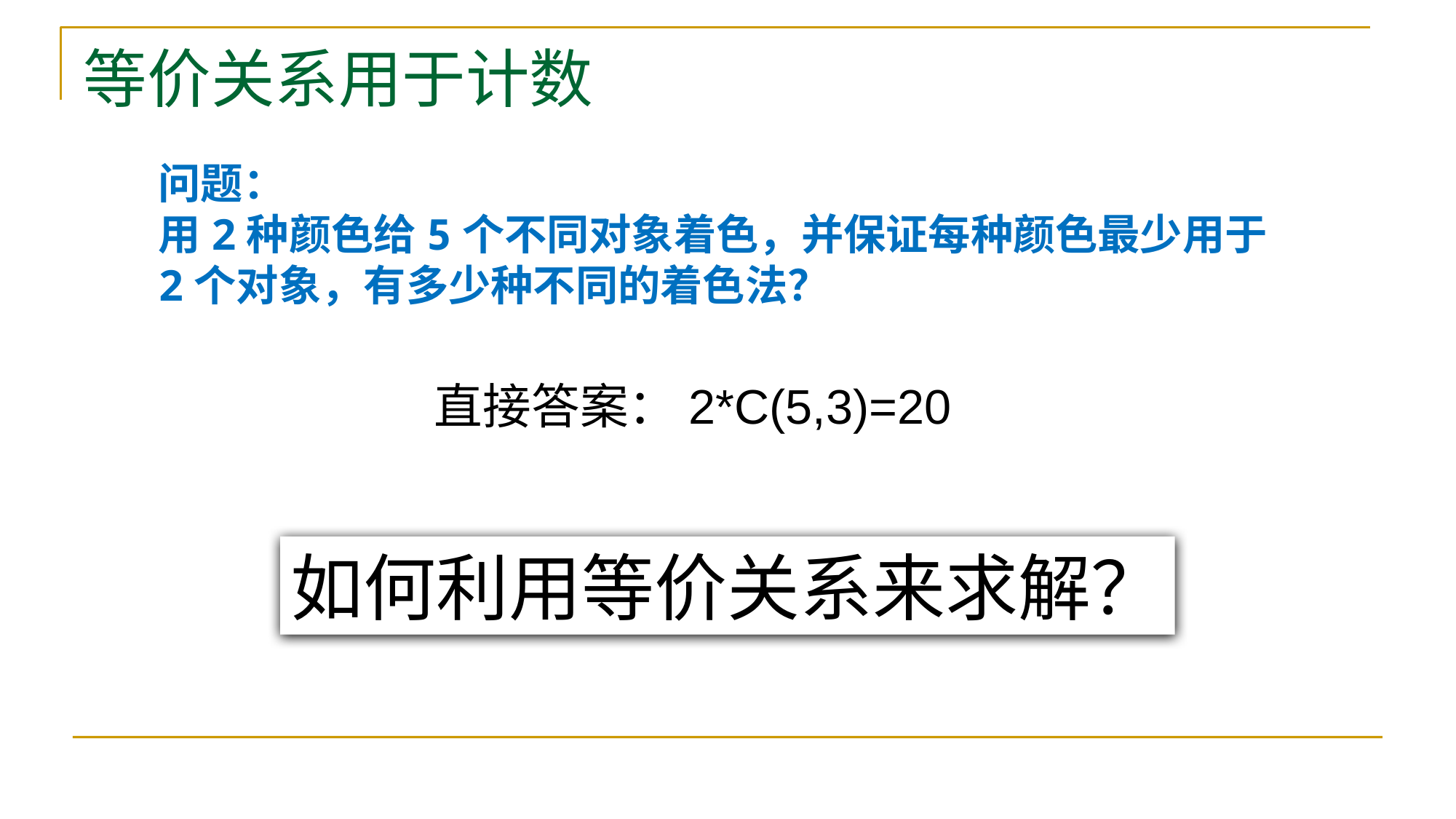

# 等价关系用于计数
问题：
用2种颜色给5个不同对象着色，并保证每种颜色最少用于2个对象，有多少种不同的着色法？
直接答案：2*C(5,3)=20

如何利用等价关系来求解？